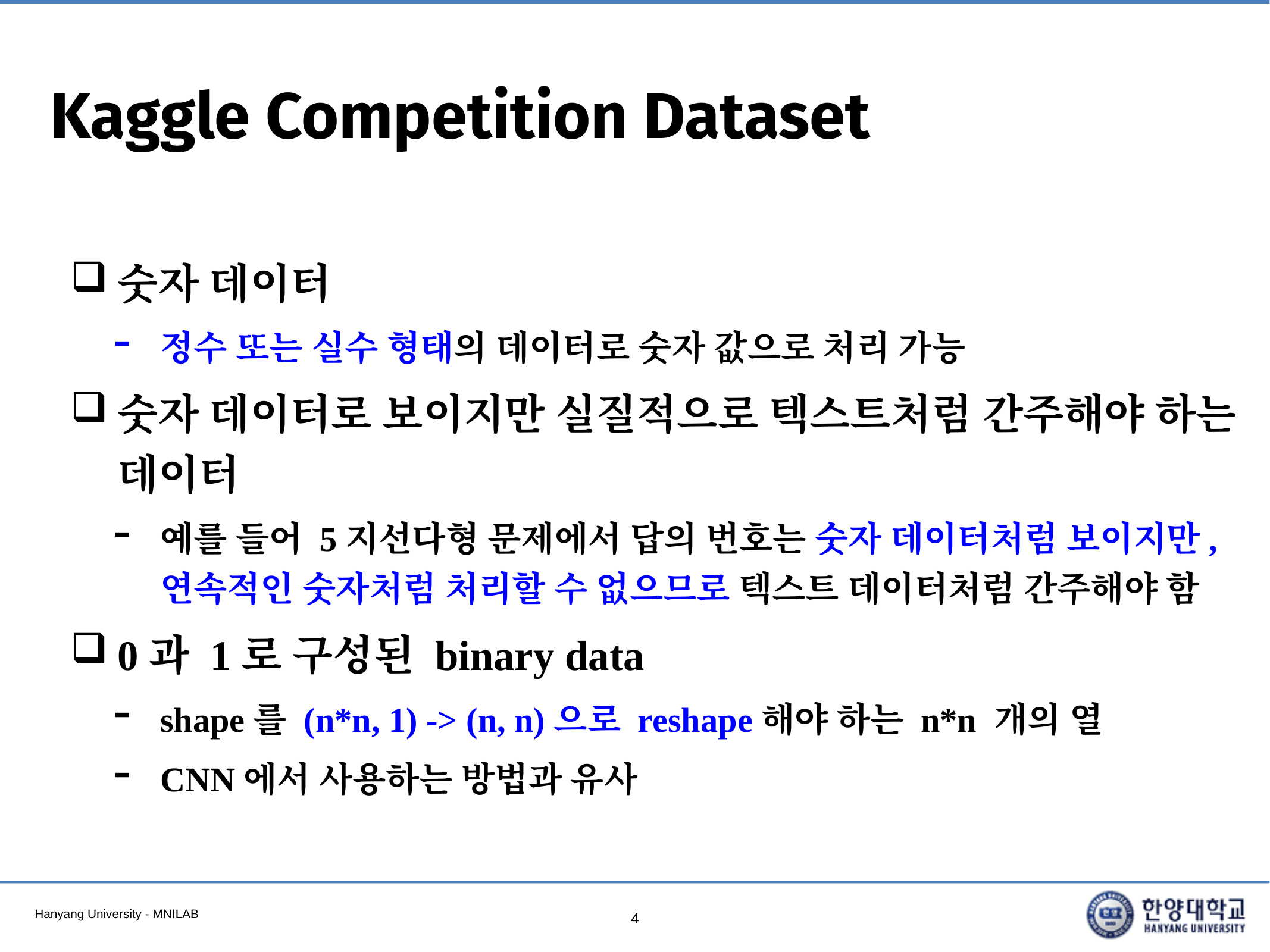

# Kaggle Competition Dataset
숫자 데이터
정수 또는 실수 형태의 데이터로 숫자 값으로 처리 가능
숫자 데이터로 보이지만 실질적으로 텍스트처럼 간주해야 하는 데이터
예를 들어 5지선다형 문제에서 답의 번호는 숫자 데이터처럼 보이지만, 연속적인 숫자처럼 처리할 수 없으므로 텍스트 데이터처럼 간주해야 함
0과 1로 구성된 binary data
shape를 (n*n, 1) -> (n, n)으로 reshape해야 하는 n*n 개의 열
CNN에서 사용하는 방법과 유사
4